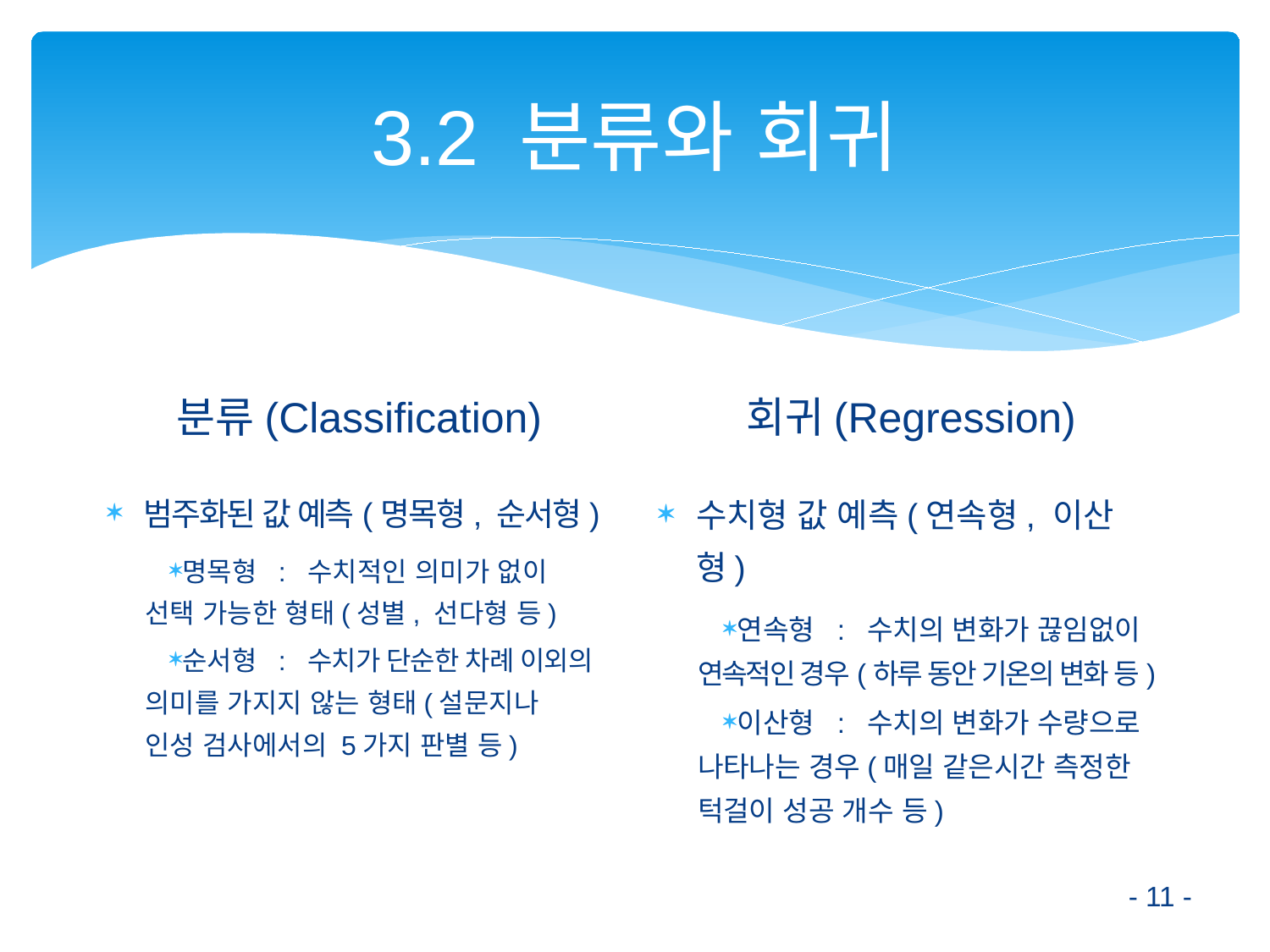

# 3.2 분류와 회귀
회귀(Regression)
분류(Classification)
범주화된 값 예측(명목형, 순서형)

명목형  :  수치적인 의미가 없이     선택 가능한 형태(성별, 선다형 등)
순서형  :  수치가 단순한 차례 이외의 의미를 가지지 않는 형태(설문지나   인성 검사에서의 5가지 판별 등)
수치형 값 예측(연속형, 이산형)

연속형  :  수치의 변화가 끊임없이 연속적인 경우(하루 동안 기온의 변화 등)
이산형  :  수치의 변화가 수량으로 나타나는 경우(매일 같은시간 측정한 턱걸이 성공 개수 등)
- 11 -